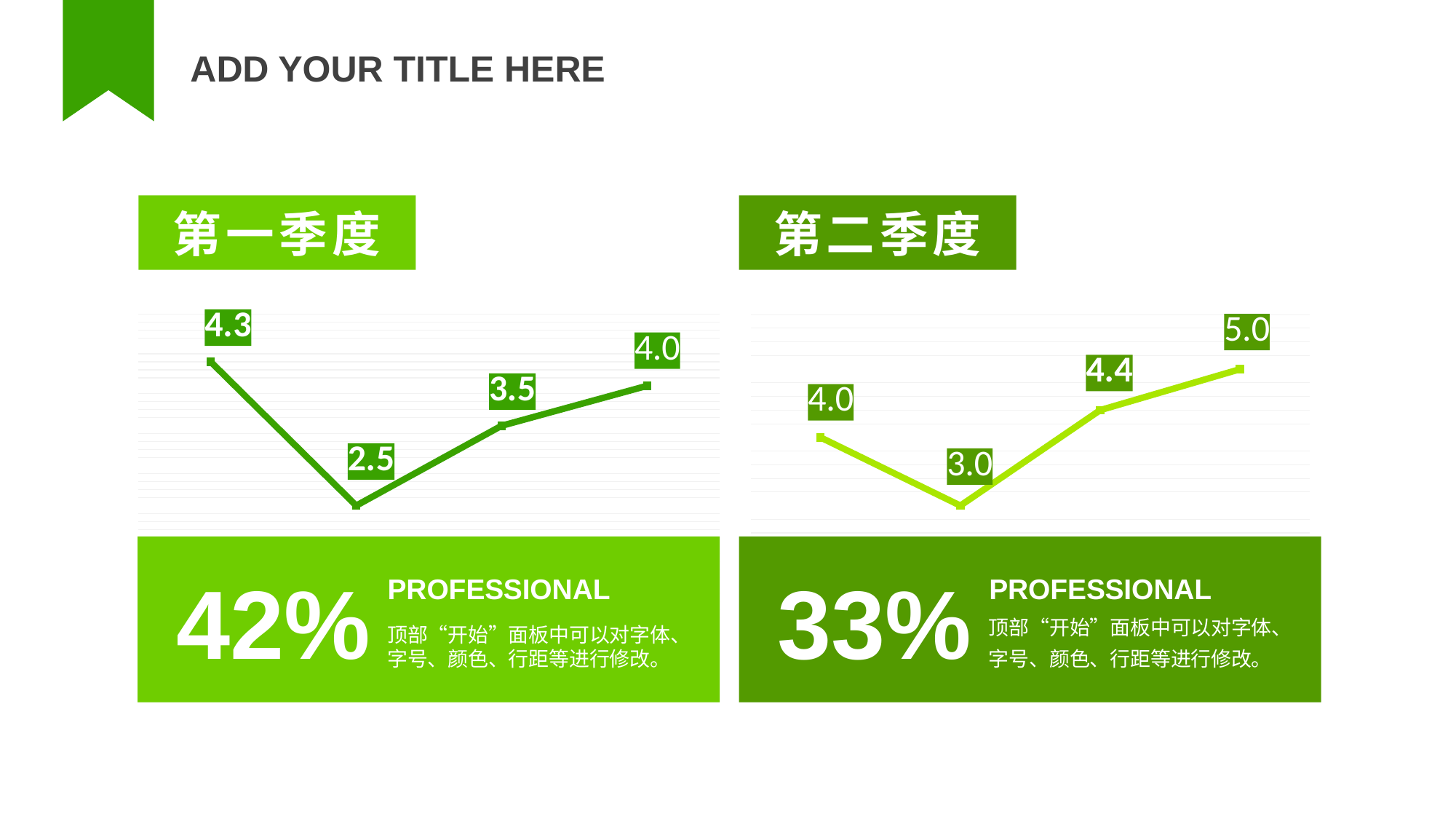

ADD YOUR TITLE HERE
第一季度
第二季度

### Chart

| Category | 系列 1 |
|---|---|
| 1 | 4.3 |
| 2 | 2.5 |
| 2 | 3.5 |
| 3 | 4.0 |

### Chart

| Category | 系列 1 |
|---|---|
| 3 | 4.0 |
| 4 | 3.0 |
| 5 | 4.4 |
| 6 | 5.0 |

42%
33%
PROFESSIONAL
PROFESSIONAL
顶部“开始”面板中可以对字体、字号、颜色、行距等进行修改。
顶部“开始”面板中可以对字体、字号、颜色、行距等进行修改。